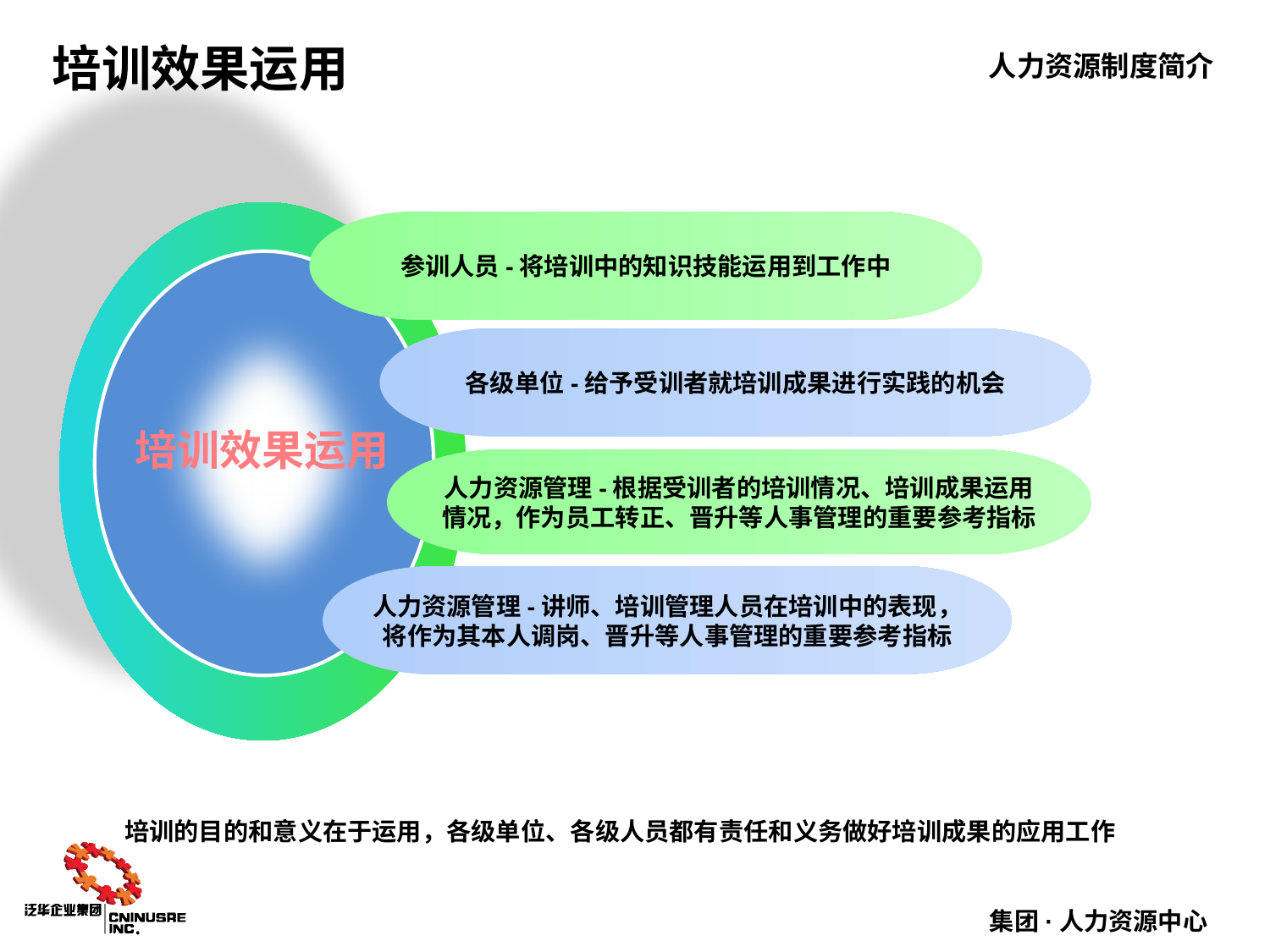

# 培训效果运用

参训人员-将培训中的知识技能运用到工作中

各级单位-给予受训者就培训成果进行实践的机会
培训效果运用
人力资源管理-根据受训者的培训情况、培训成果运用情况，作为员工转正、晋升等人事管理的重要参考指标
人力资源管理-讲师、培训管理人员在培训中的表现，将作为其本人调岗、晋升等人事管理的重要参考指标

培训的目的和意义在于运用，各级单位、各级人员都有责任和义务做好培训成果的应用工作